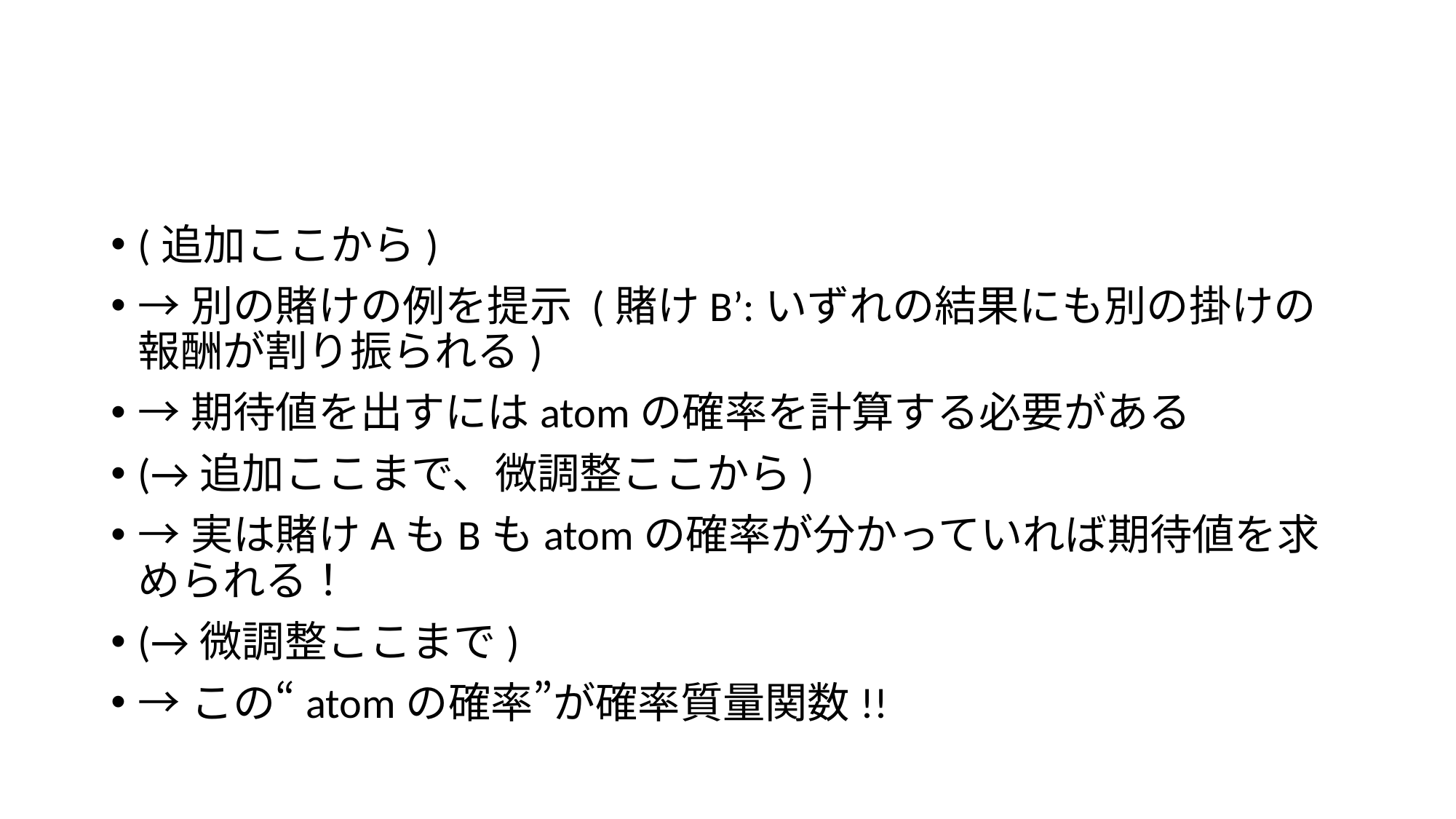

#
(追加ここから)
→別の賭けの例を提示 (賭けB’:いずれの結果にも別の掛けの報酬が割り振られる)
→期待値を出すにはatomの確率を計算する必要がある
(→追加ここまで、微調整ここから)
→実は賭けAもBもatomの確率が分かっていれば期待値を求められる！
(→微調整ここまで)
→この“atomの確率”が確率質量関数!!